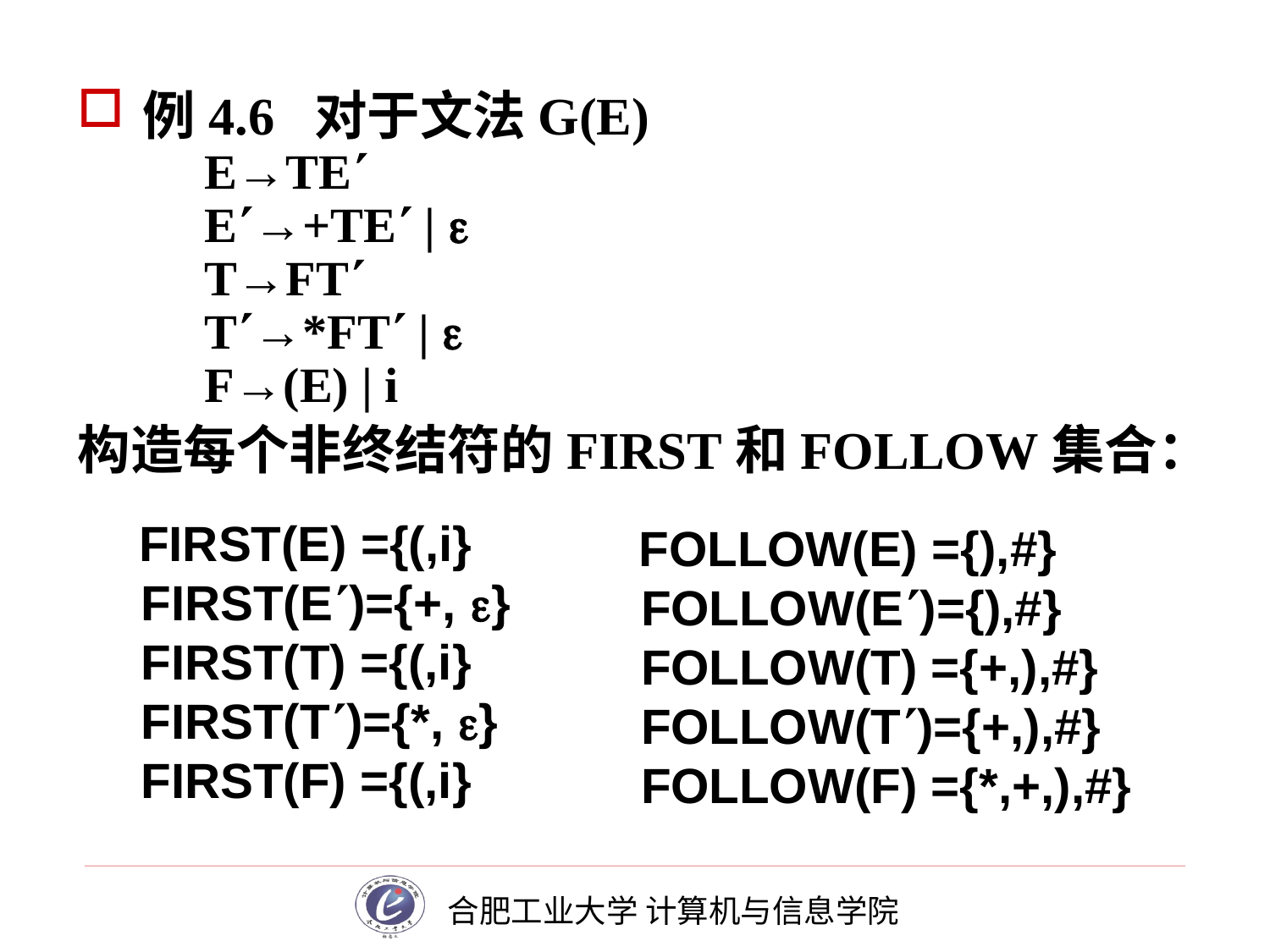

# 例4.6  对于文法G(E)
E→TE′
E′→+TE′ | ε
T→FT′
T′→*FT′ | ε
F→(E) | i
构造每个非终结符的FIRST和FOLLOW集合：
	 FIRST(E) ={(,i}
FIRST(E′)={+, ε}
FIRST(T) ={(,i}
FIRST(T′)={*, ε}
FIRST(F) ={(,i}
	 FOLLOW(E) ={),#}
FOLLOW(E′)={),#}
FOLLOW(T) ={+,),#}
FOLLOW(T′)={+,),#}
FOLLOW(F) ={*,+,),#}